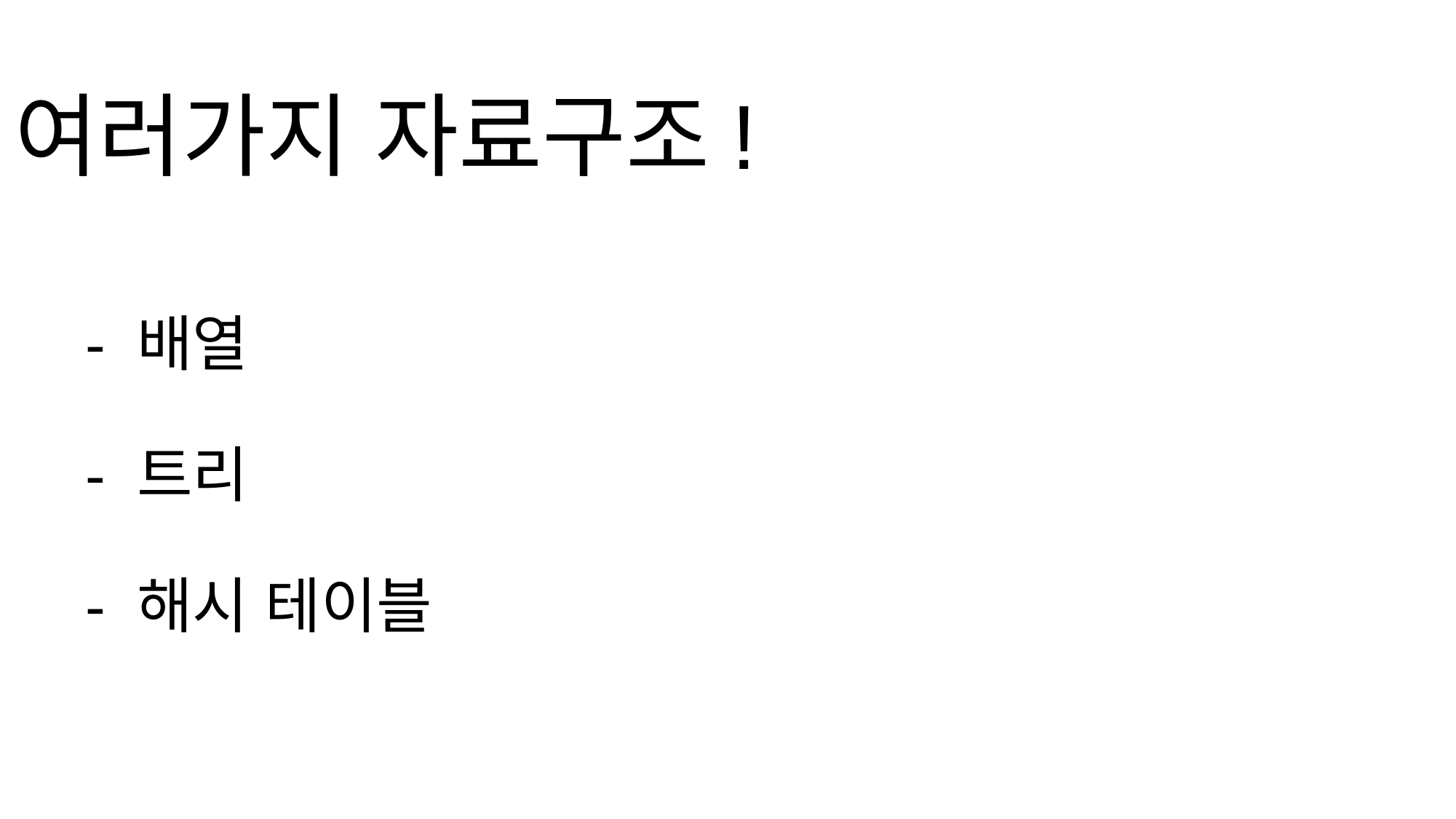

# 여러가지 자료구조!
- 배열

- 트리

- 해시 테이블